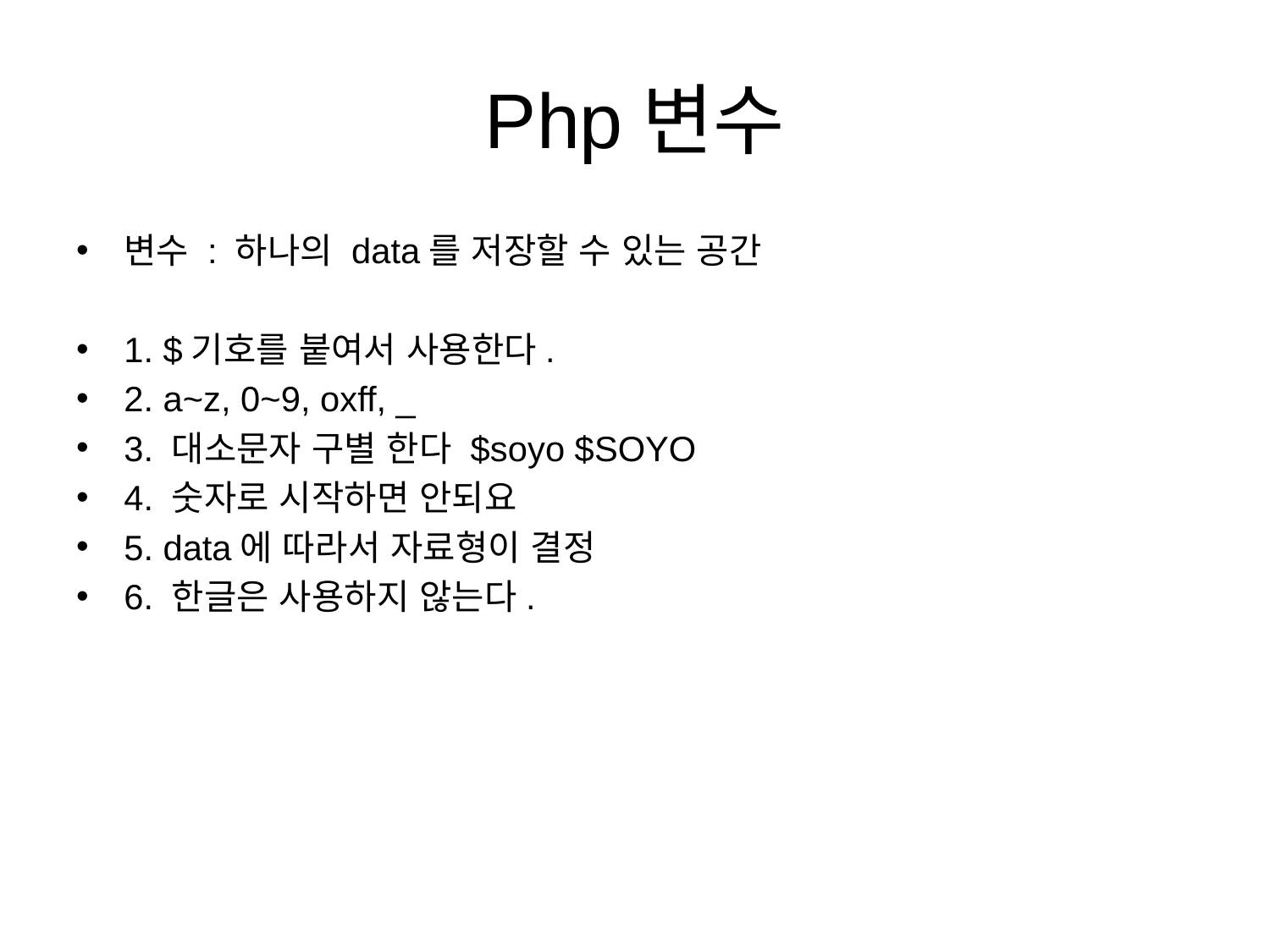

# Php변수
변수 : 하나의 data를 저장할 수 있는 공간

1. $기호를 붙여서 사용한다.
2. a~z, 0~9, oxff, _
3. 대소문자 구별 한다 $soyo $SOYO
4. 숫자로 시작하면 안되요
5. data에 따라서 자료형이 결정
6. 한글은 사용하지 않는다.